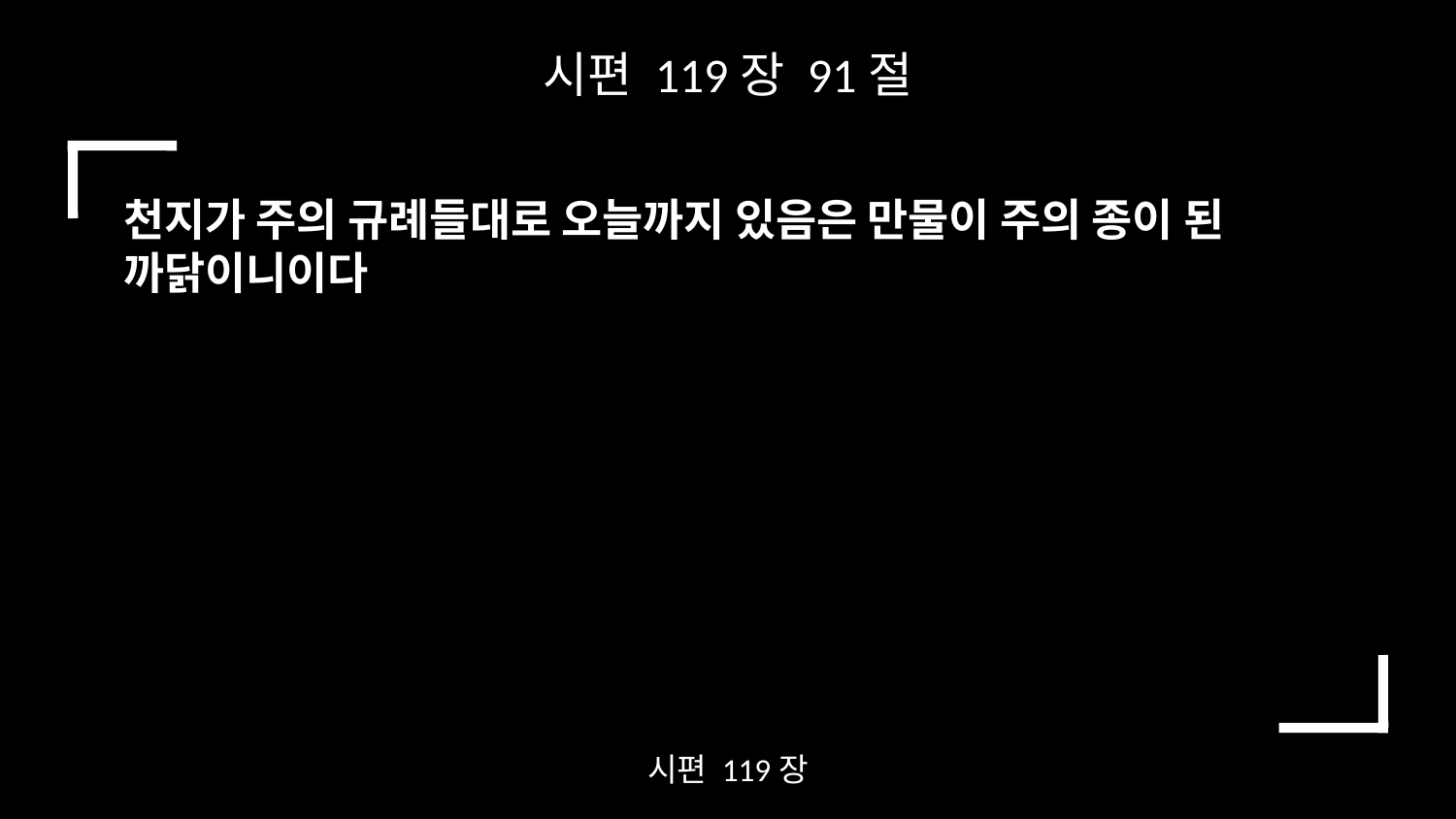

시편 119장 91절

천지가 주의 규례들대로 오늘까지 있음은 만물이 주의 종이 된 까닭이니이다

시편 119장